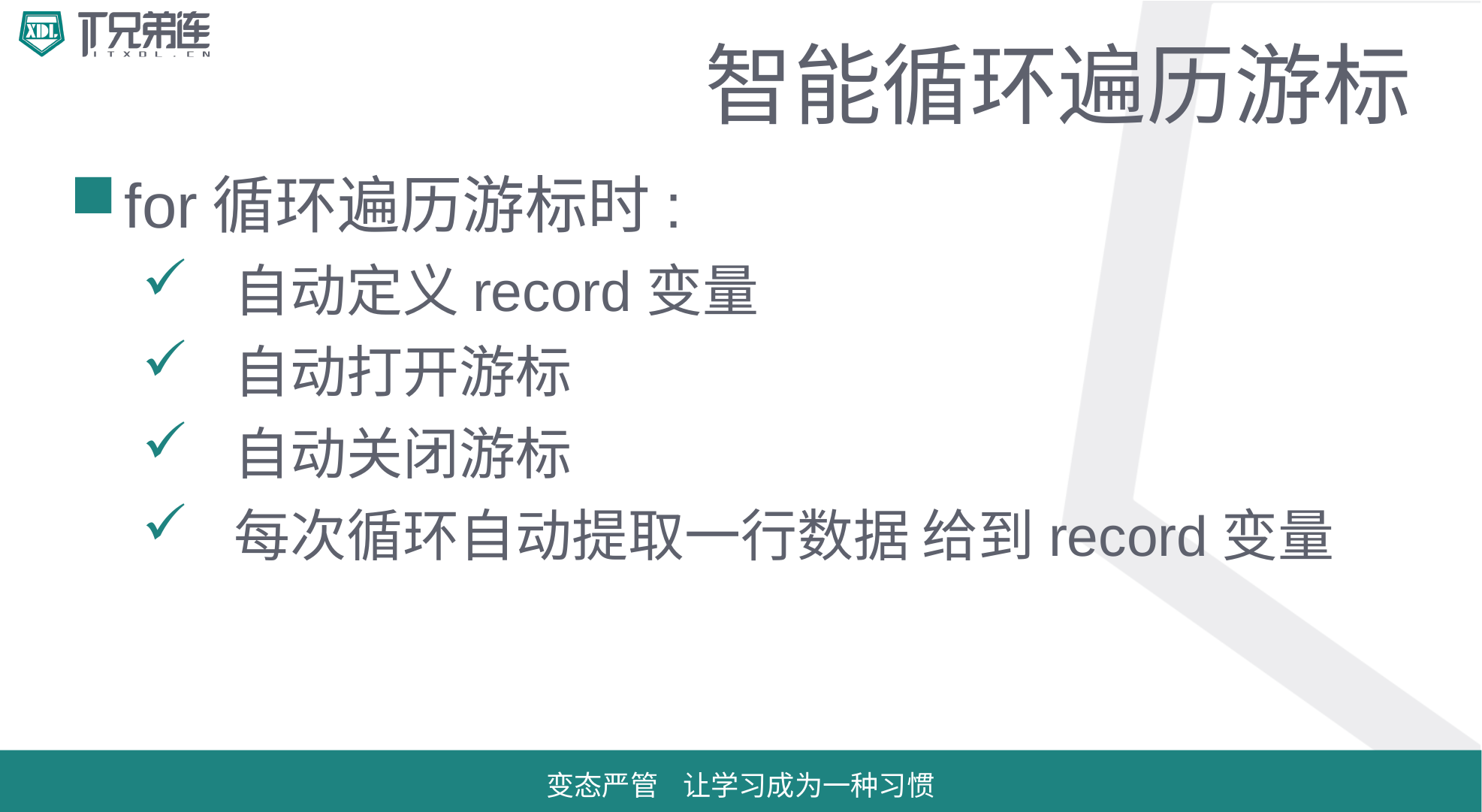

# 智能循环遍历游标
for循环遍历游标时:
自动定义record变量
自动打开游标
自动关闭游标
每次循环自动提取一行数据 给到record变量